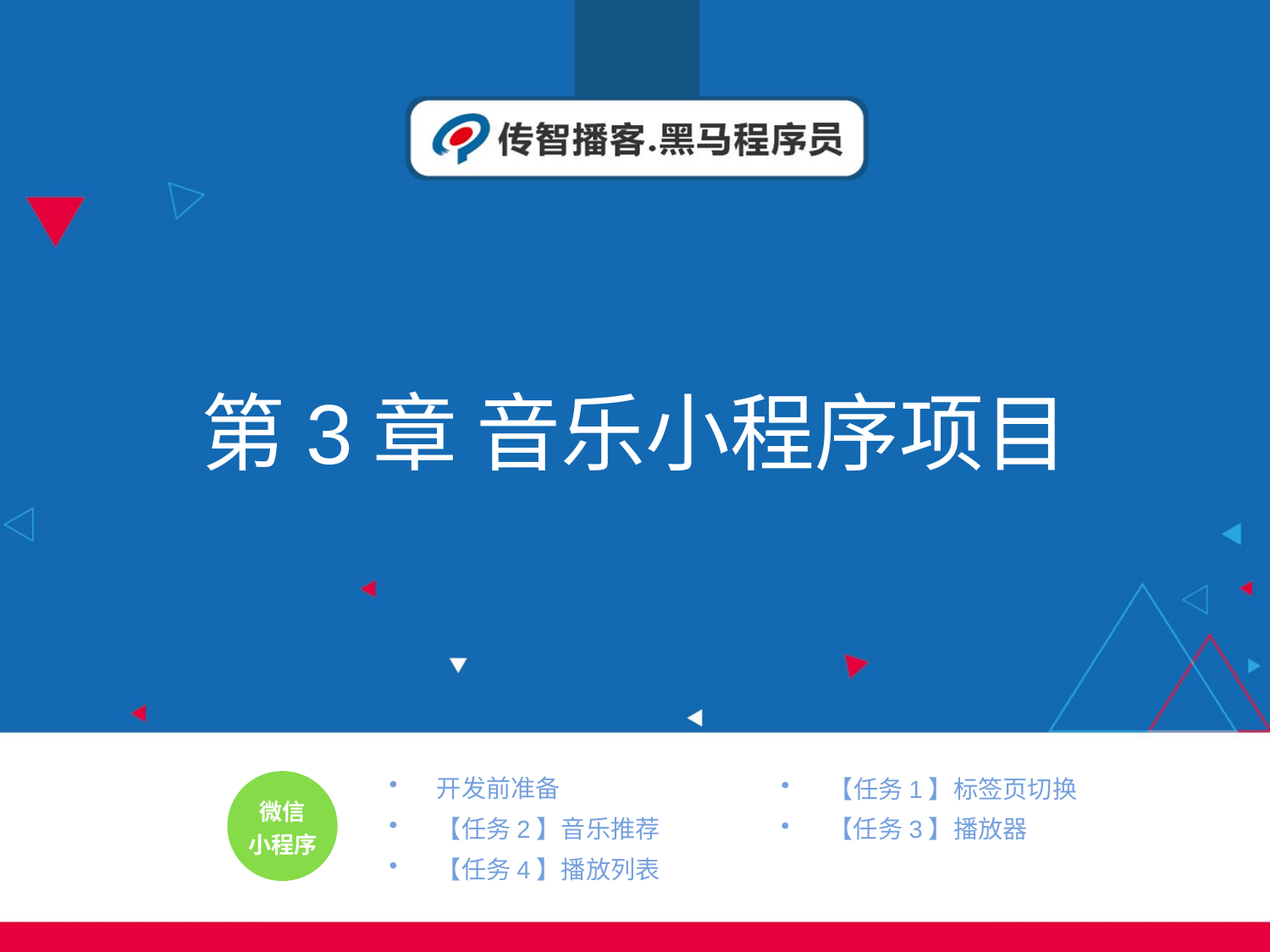

# 第3章 音乐小程序项目
开发前准备
【任务2】音乐推荐
【任务4】播放列表
【任务1】标签页切换
【任务3】播放器